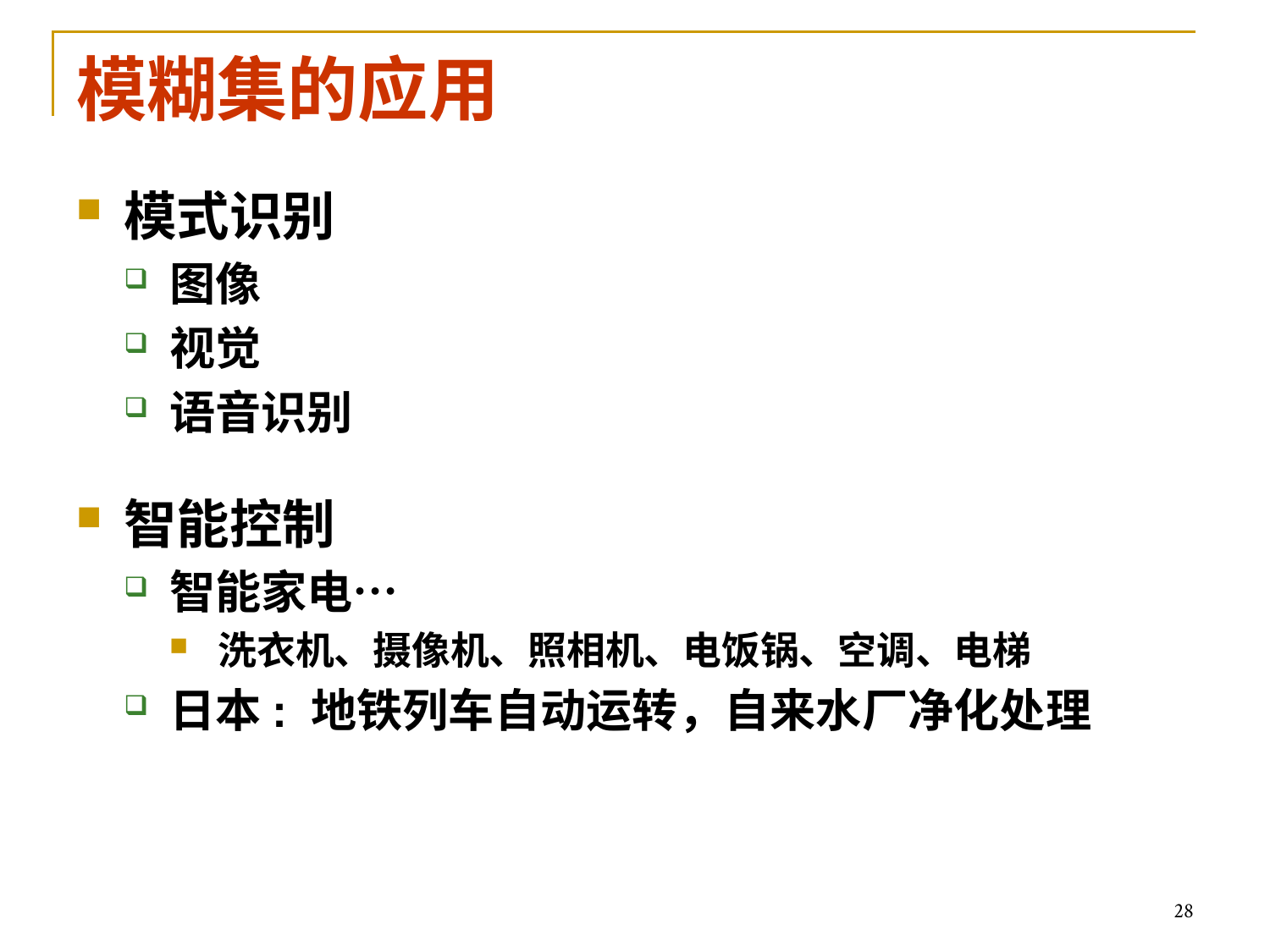

# 模糊集的应用
模式识别
图像
视觉
语音识别

智能控制
智能家电…
洗衣机、摄像机、照相机、电饭锅、空调、电梯
日本: 地铁列车自动运转，自来水厂净化处理

28